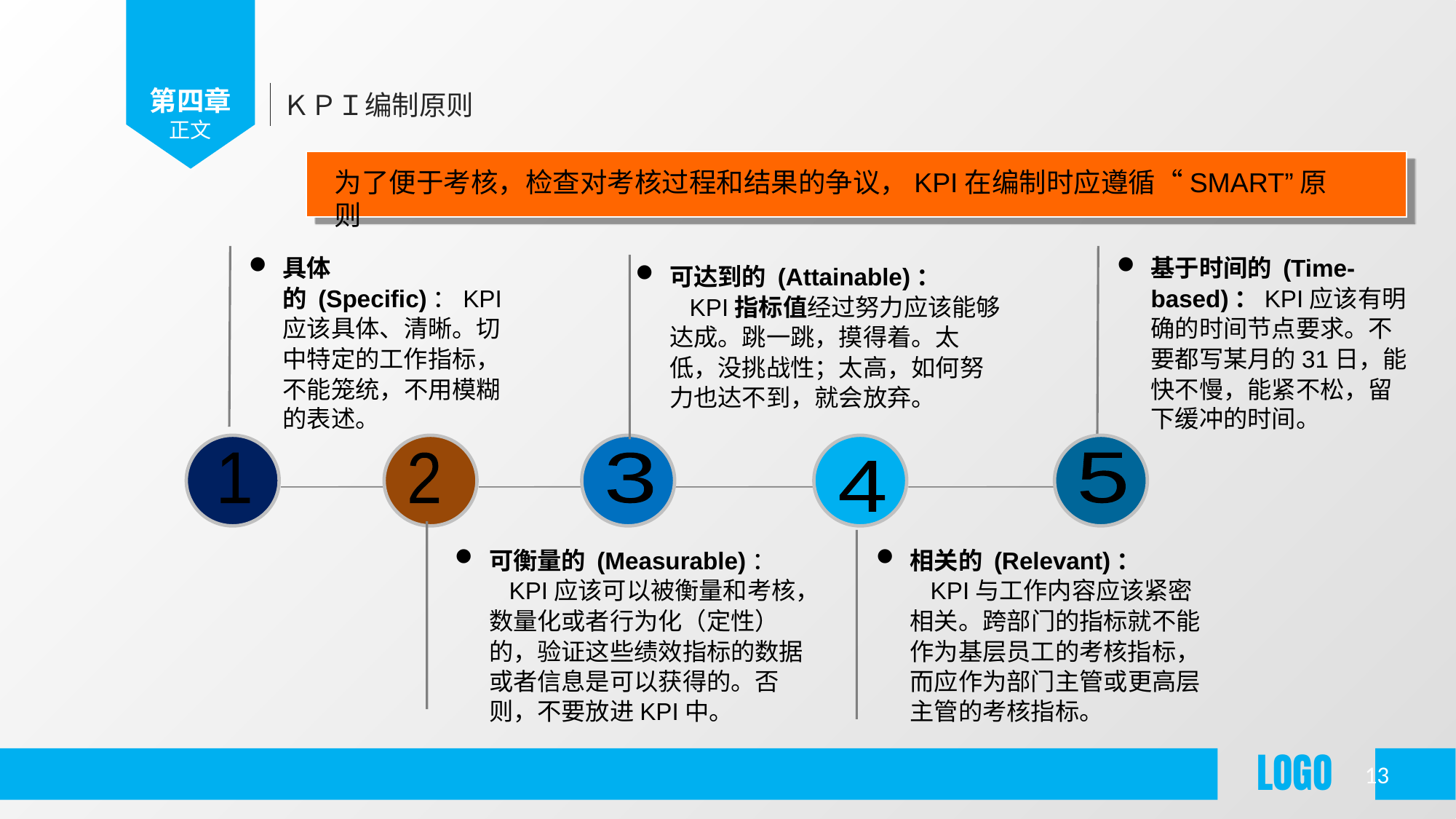

为了便于考核，检查对考核过程和结果的争议，KPI在编制时应遵循“SMART”原则
具体的 (Specific)：KPI应该具体、清晰。切中特定的工作指标，不能笼统，不用模糊的表述。
基于时间的 (Time-based)：KPI应该有明确的时间节点要求。不要都写某月的31日，能快不慢，能紧不松，留下缓冲的时间。
可达到的 (Attainable)：
　　KPI指标值经过努力应该能够达成。跳一跳，摸得着。太低，没挑战性；太高，如何努力也达不到，就会放弃。

1
2
3
5
4

可衡量的 (Measurable)：
　　KPI应该可以被衡量和考核，数量化或者行为化（定性）的，验证这些绩效指标的数据或者信息是可以获得的。否则，不要放进KPI中。
相关的 (Relevant)：
　　KPI与工作内容应该紧密相关。跨部门的指标就不能作为基层员工的考核指标，而应作为部门主管或更高层主管的考核指标。